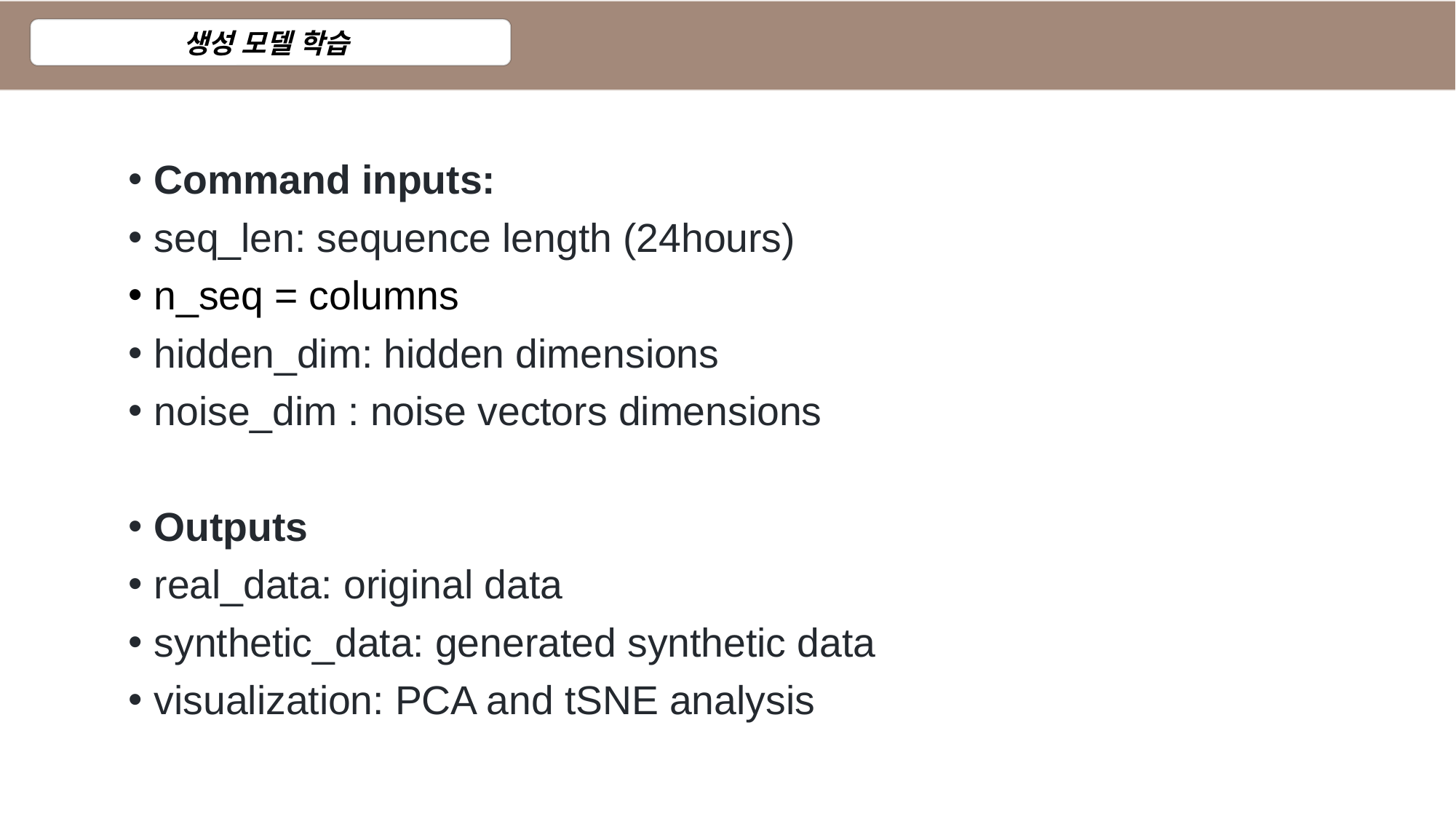

생성 모델 학습
Command inputs:
seq_len: sequence length (24hours)
n_seq = columns
hidden_dim: hidden dimensions
noise_dim : noise vectors dimensions

Outputs
real_data: original data
synthetic_data: generated synthetic data
visualization: PCA and tSNE analysis